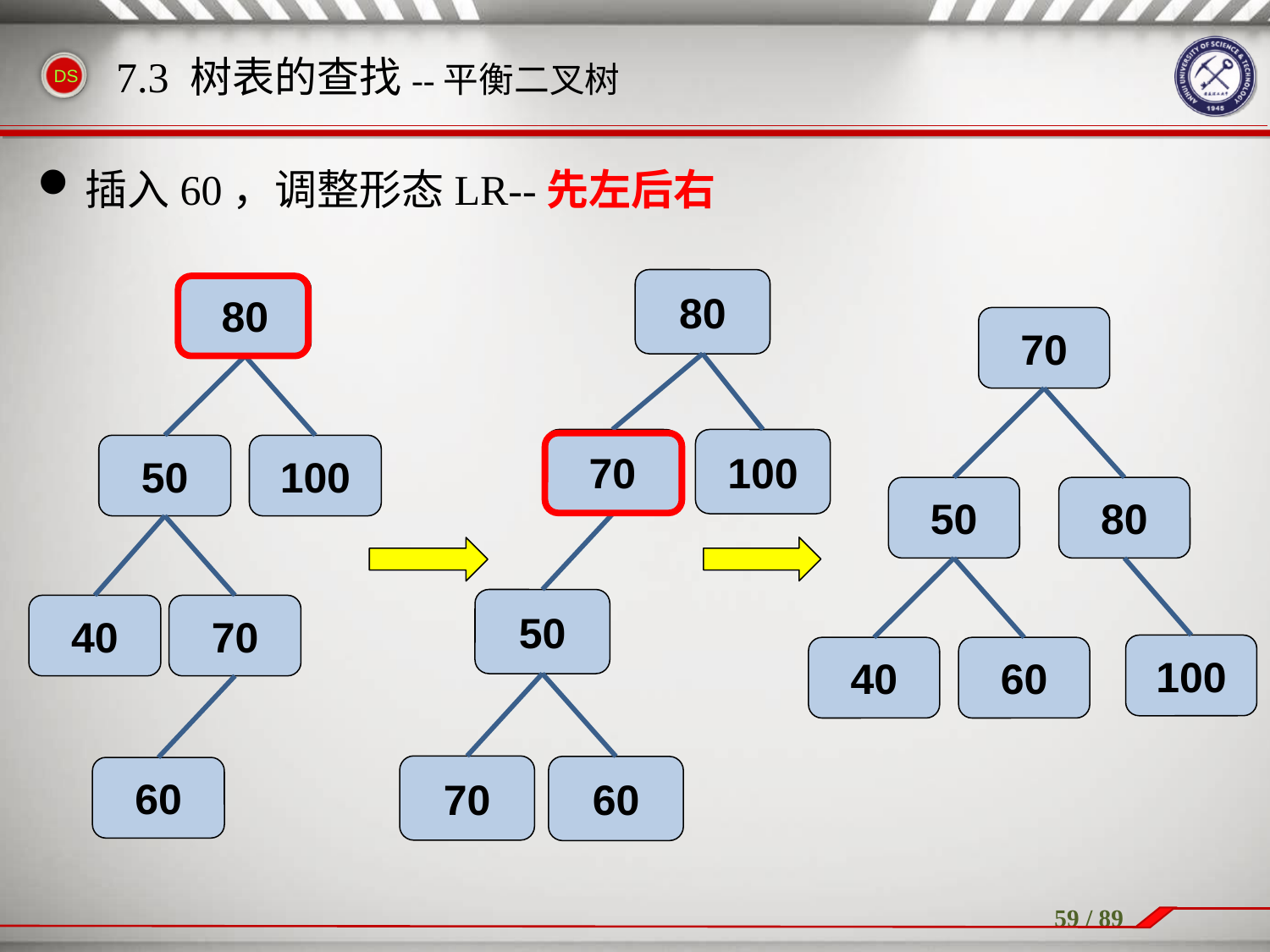

插入60，调整形态LR--先左后右
7.3 树表的查找--平衡二叉树
80
70
100
50
70
60
80

70
50
80
100
40
60

50
100

40
70
60